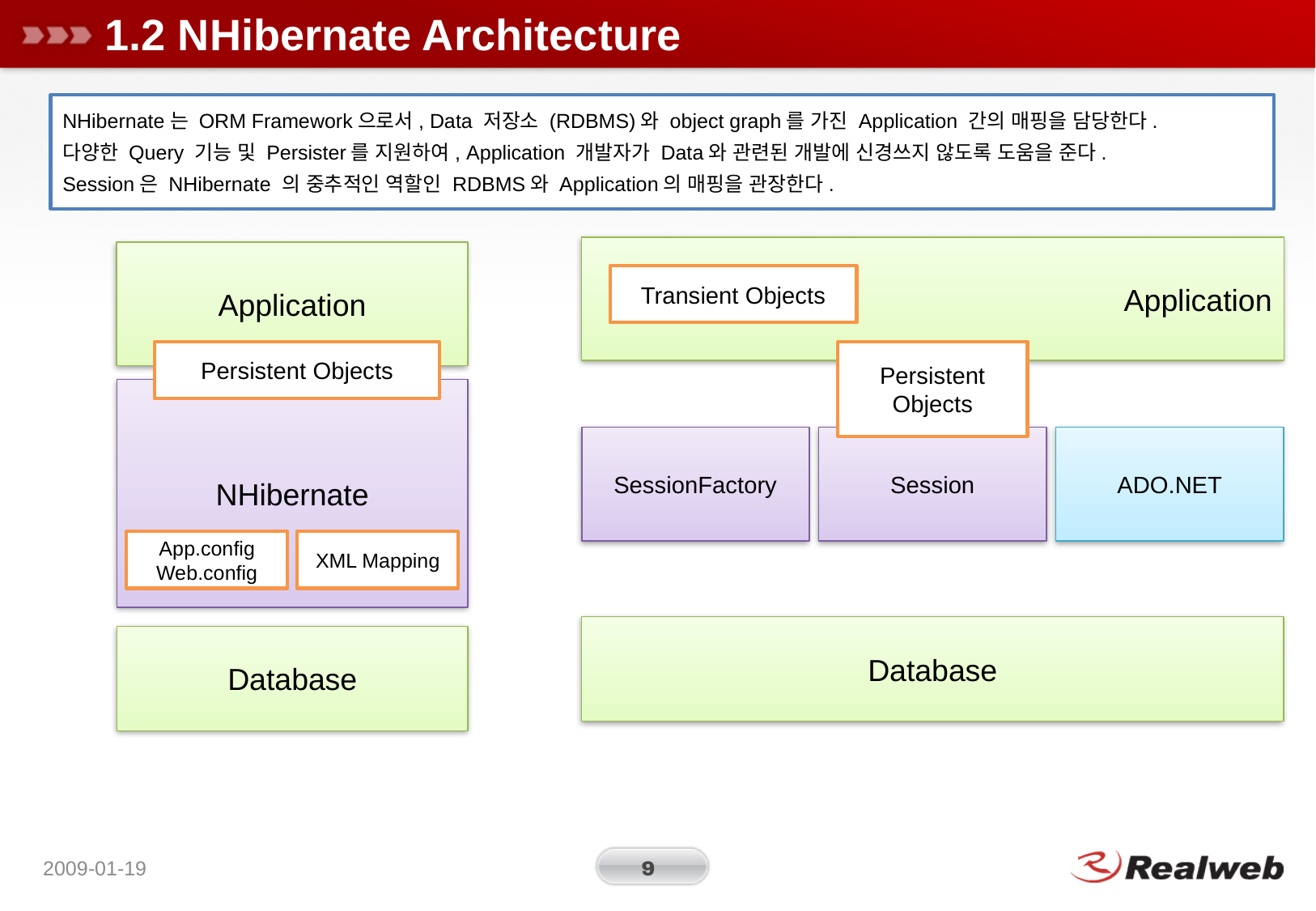

# 1.2 NHibernate Architecture
NHibernate는 ORM Framework으로서, Data 저장소 (RDBMS)와 object graph를 가진 Application 간의 매핑을 담당한다.
다양한 Query 기능 및 Persister를 지원하여, Application 개발자가 Data와 관련된 개발에 신경쓰지 않도록 도움을 준다.
Session은 NHibernate 의 중추적인 역할인 RDBMS와 Application의 매핑을 관장한다.
Application
Application
Transient Objects
Persistent Objects
Persistent Objects
NHibernate
SessionFactory
Session
ADO.NET
App.config
Web.config
XML Mapping
Database
Database
2009-01-19
9